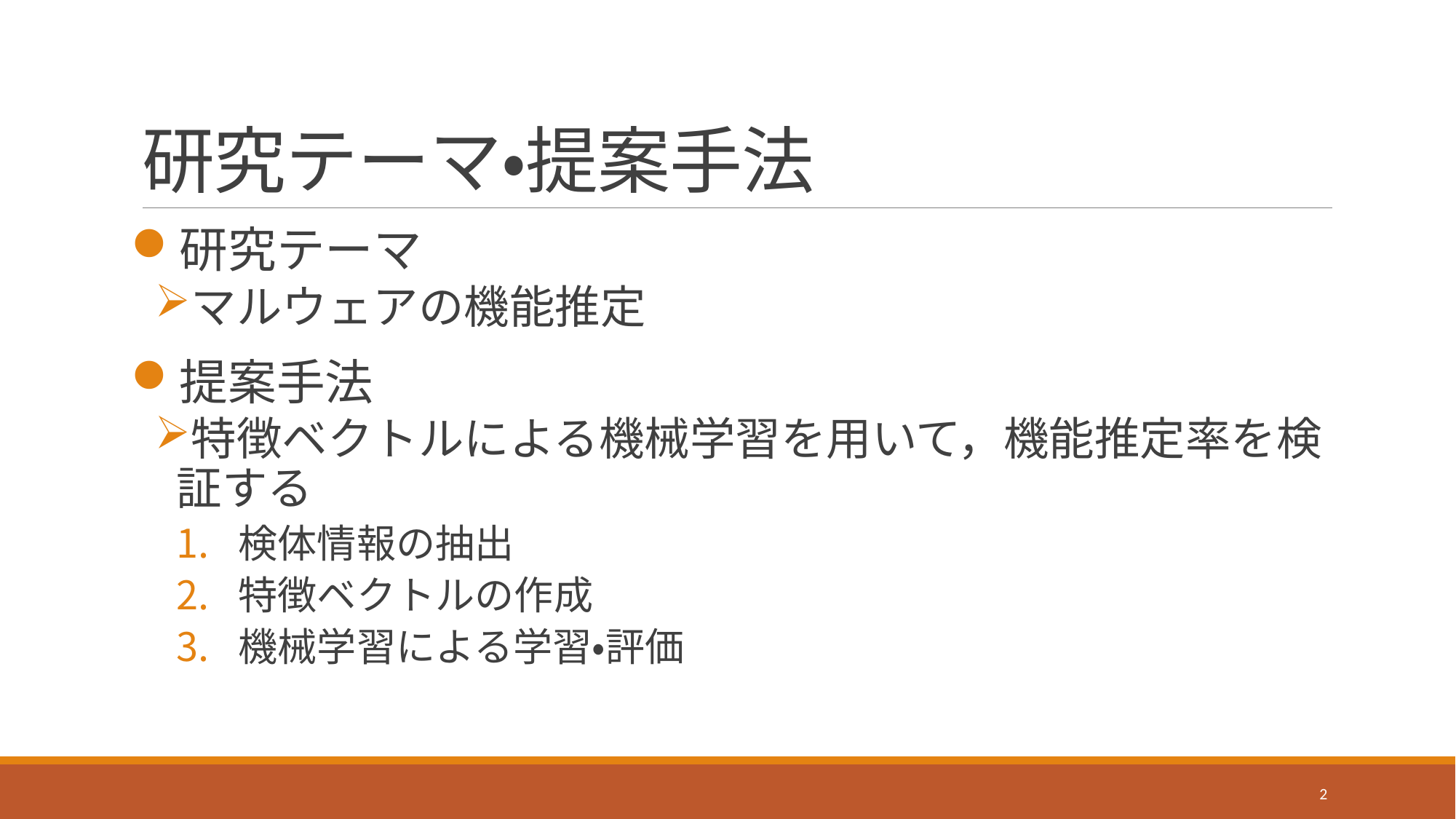

# 研究テーマ・提案手法
研究テーマ
マルウェアの機能推定
提案手法
特徴ベクトルによる機械学習を用いて，機能推定率を検証する
検体情報の抽出
特徴ベクトルの作成
機械学習による学習・評価
2